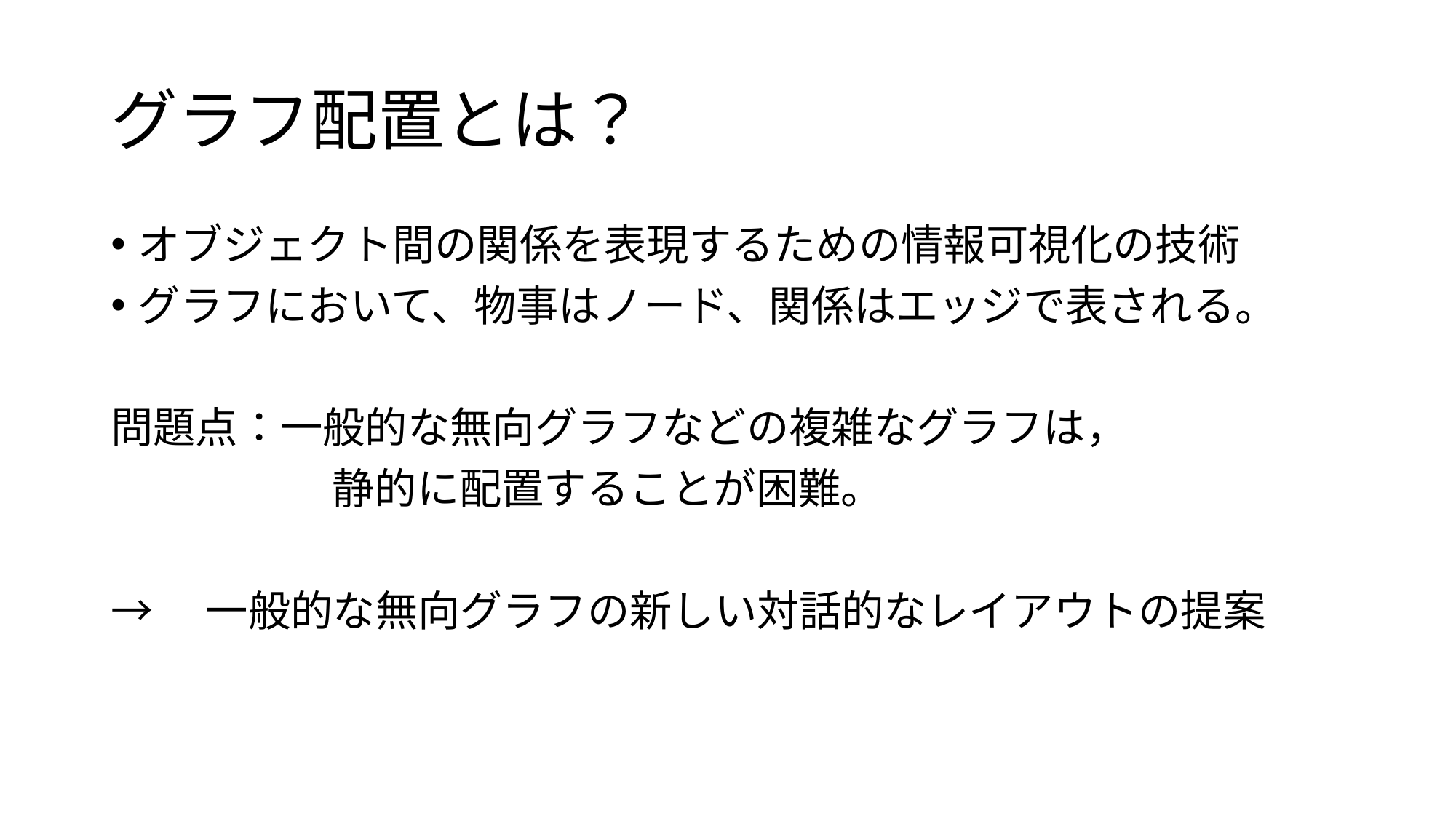

# グラフ配置とは？
オブジェクト間の関係を表現するための情報可視化の技術
グラフにおいて、物事はノード、関係はエッジで表される。

問題点：一般的な無向グラフなどの複雑なグラフは，
　　　　　 静的に配置することが困難。

→　一般的な無向グラフの新しい対話的なレイアウトの提案